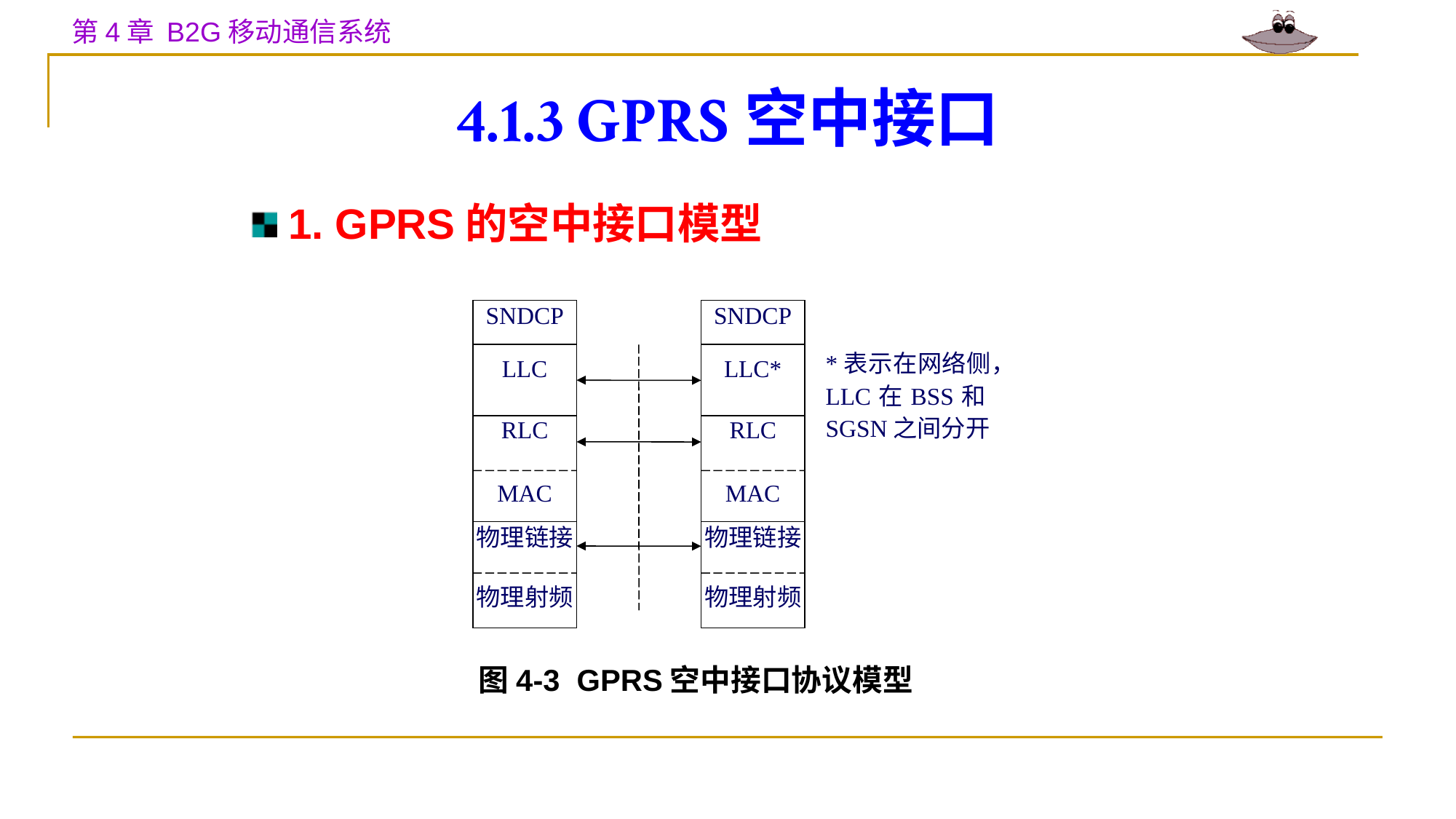

# 4.1.3 GPRS空中接口
1. GPRS的空中接口模型

SNDCP
LLC
RLC

MAC

物理链接

物理射频
SNDCP
LLC*
RLC

MAC

物理链接

物理射频

*表示在网络侧，LLC在BSS和SGSN之间分开

图4-3  GPRS空中接口协议模型